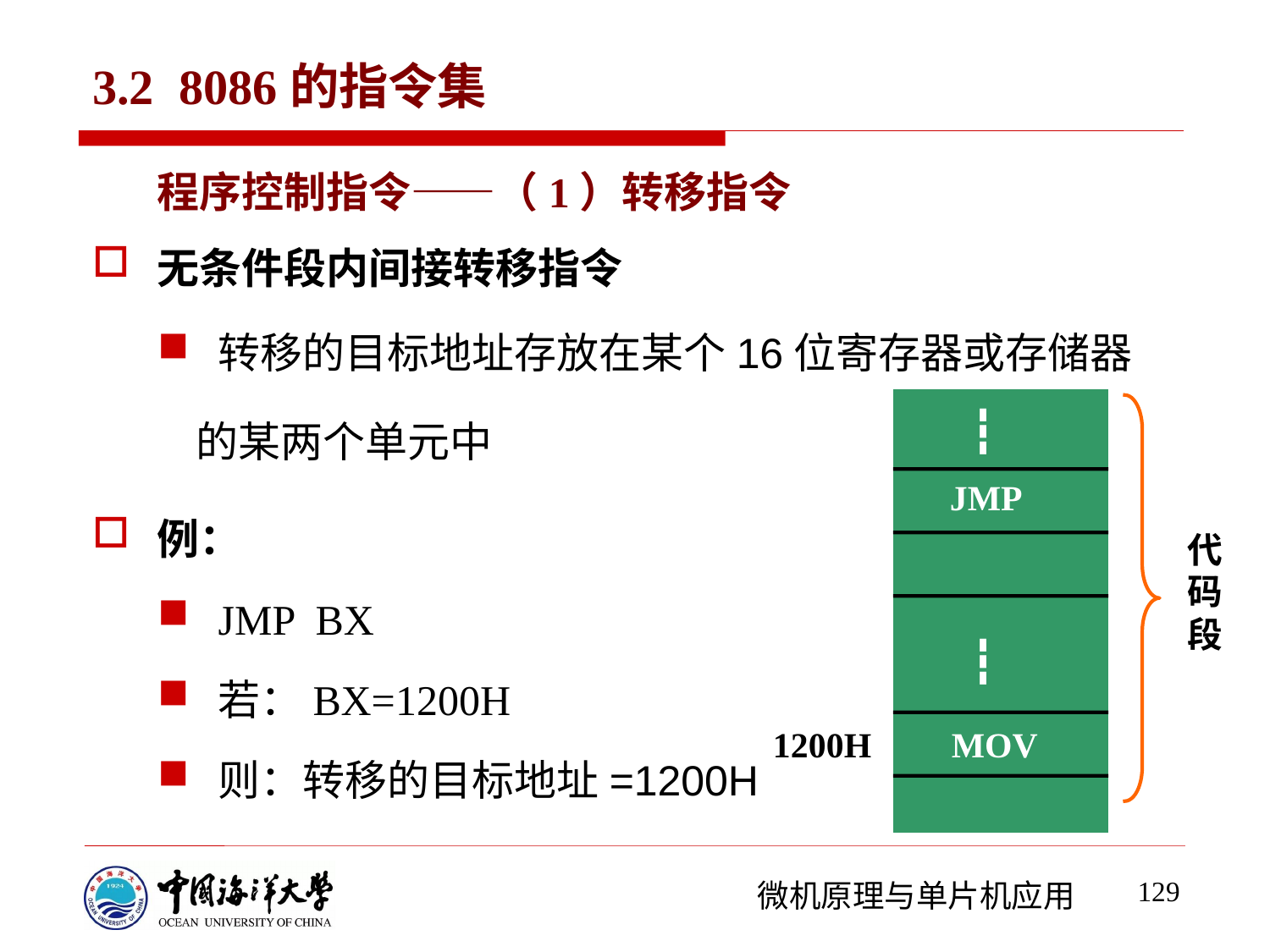

# 3.2  8086的指令集
程序控制指令——（1）转移指令
无条件段内间接转移指令
转移的目标地址存放在某个16位寄存器或存储器
   的某两个单元中
例：
JMP  BX
若：BX=1200H
则：转移的目标地址=1200H

┇

JMP
代码段

┇

1200H
MOV

129